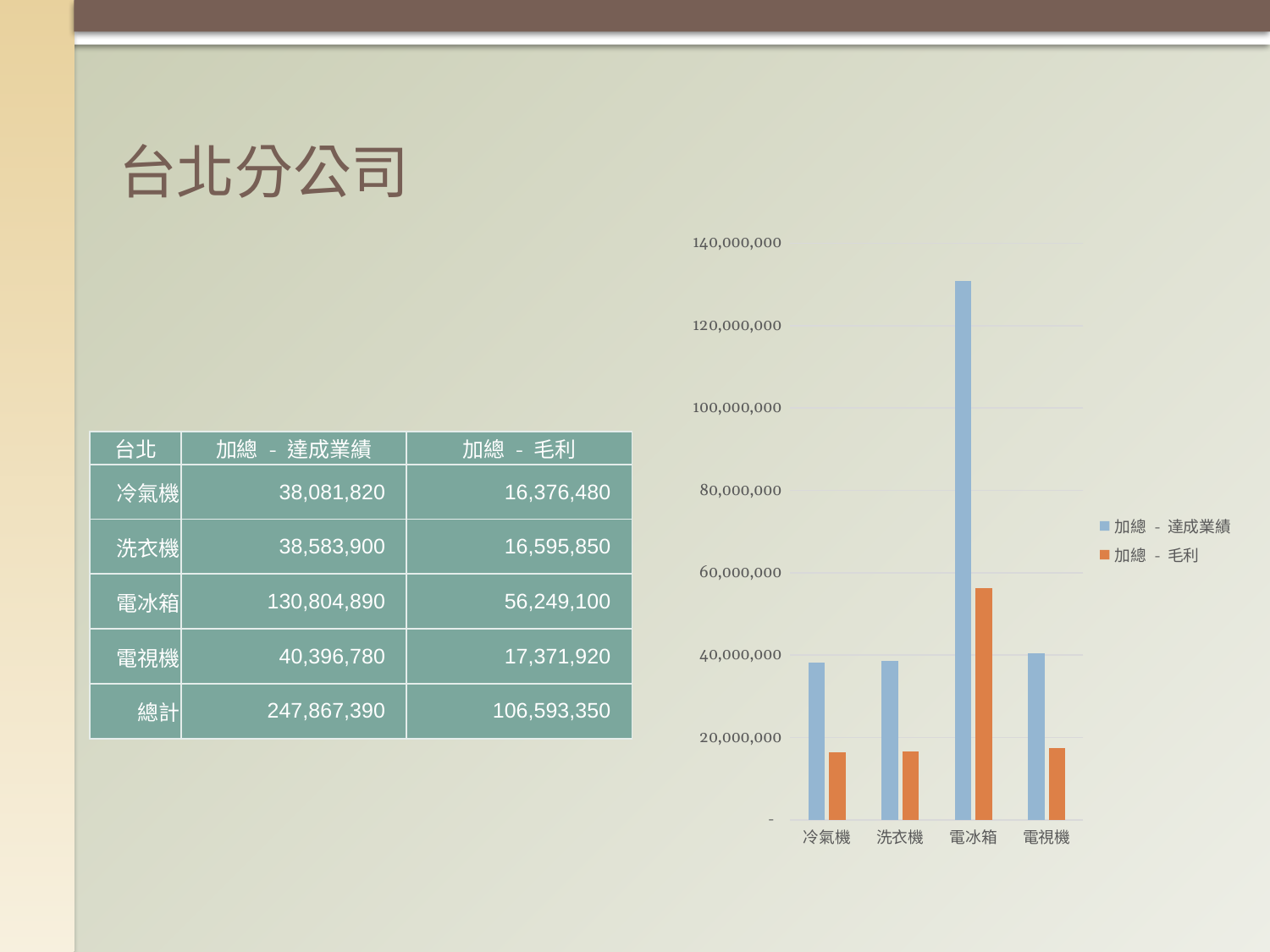

# 台北分公司

### Chart

| Category | 加總 - 達成業績 | 加總 - 毛利 |
|---|---|---|
| 冷氣機 | 38081820.0 | 16376480.0 |
| 洗衣機 | 38583900.0 | 16595850.0 |
| 電冰箱 | 130804890.0 | 56249100.0 |
| 電視機 | 40396780.0 | 17371920.0 |
| 台北 | 加總 - 達成業績 | 加總 - 毛利 |
| --- | --- | --- |
| 冷氣機 | 38,081,820 | 16,376,480 |
| 洗衣機 | 38,583,900 | 16,595,850 |
| 電冰箱 | 130,804,890 | 56,249,100 |
| 電視機 | 40,396,780 | 17,371,920 |
| 總計 | 247,867,390 | 106,593,350 |